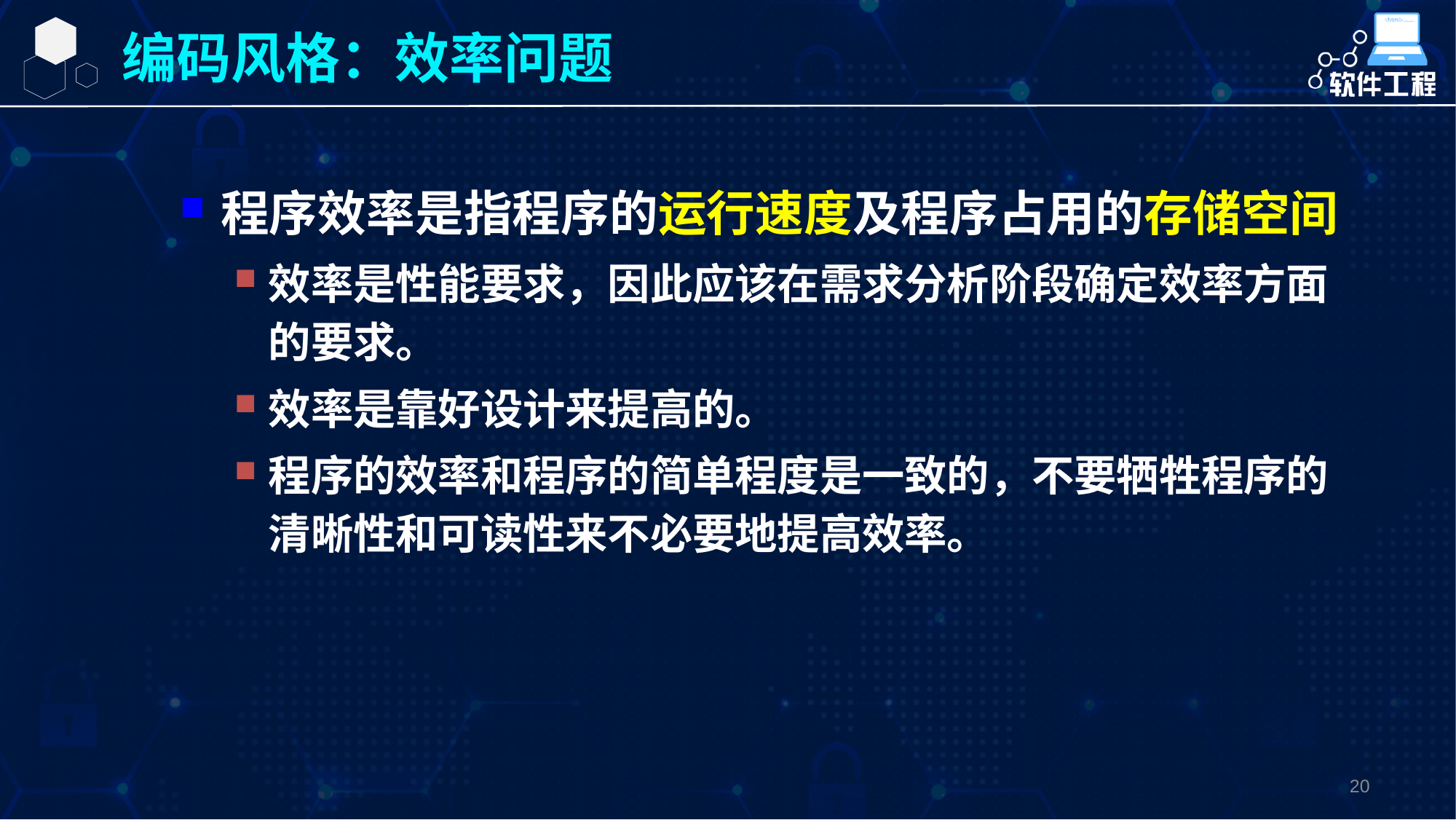

编码风格：效率问题
程序效率是指程序的运行速度及程序占用的存储空间
效率是性能要求，因此应该在需求分析阶段确定效率方面的要求。
效率是靠好设计来提高的。
程序的效率和程序的简单程度是一致的，不要牺牲程序的清晰性和可读性来不必要地提高效率。

20